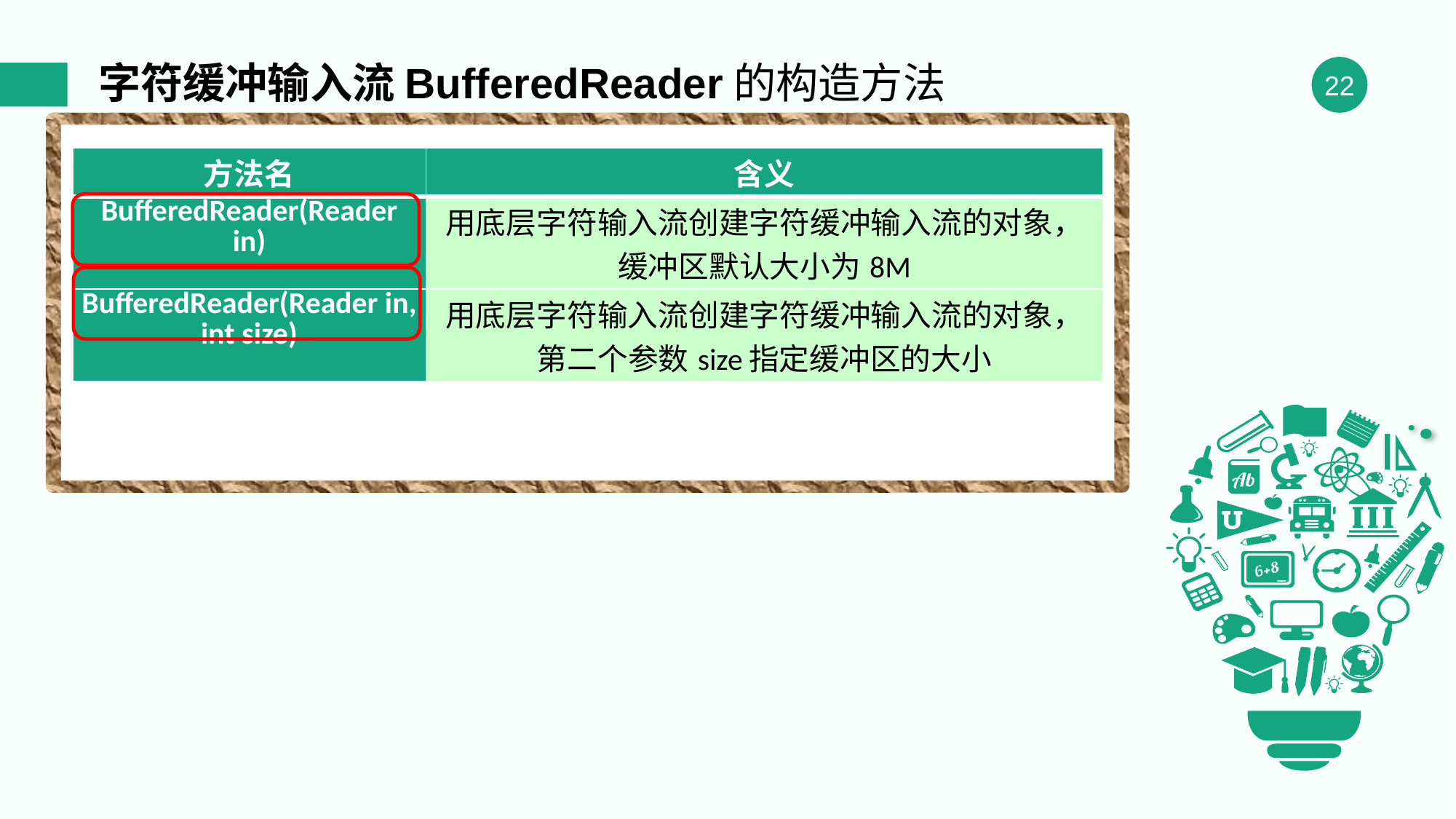

字符缓冲输入流BufferedReader的构造方法

| 方法名 | 含义 |
| --- | --- |
| BufferedReader(Reader in) | 用底层字符输入流创建字符缓冲输入流的对象，缓冲区默认大小为8M |
| BufferedReader(Reader in, int size) | 用底层字符输入流创建字符缓冲输入流的对象，第二个参数size指定缓冲区的大小 |